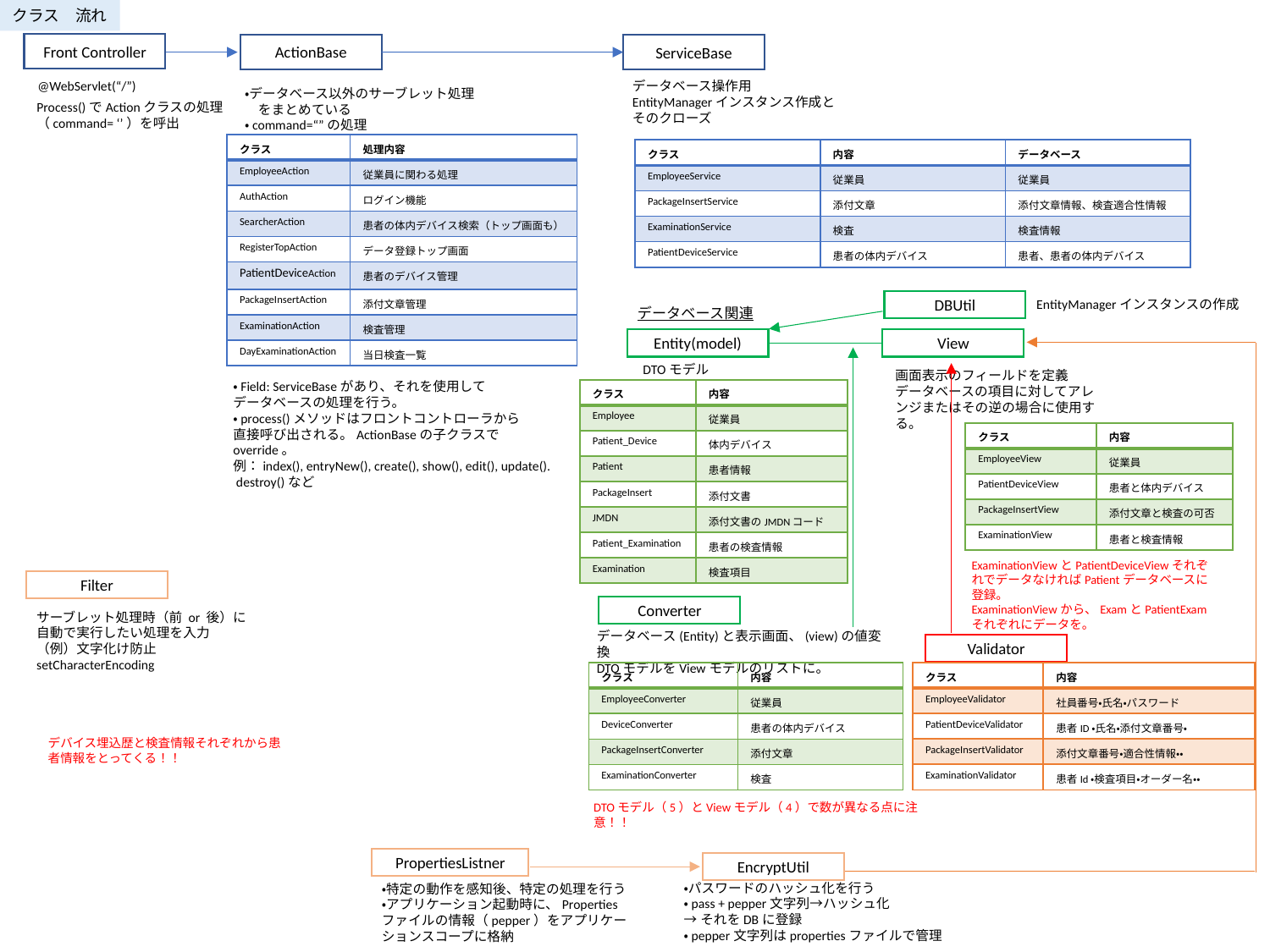

クラス　流れ
Front Controller
ActionBase
ServiceBase
@WebServlet(“/”)
データベース操作用
EntityManagerインスタンス作成と
そのクローズ
・データベース以外のサーブレット処理
　をまとめている
・command=“”の処理
Process()でActionクラスの処理（command= ‘’）を呼出
| クラス | 処理内容 |
| --- | --- |
| EmployeeAction | 従業員に関わる処理 |
| AuthAction | ログイン機能 |
| SearcherAction | 患者の体内デバイス検索（トップ画面も） |
| RegisterTopAction | データ登録トップ画面 |
| PatientDeviceAction | 患者のデバイス管理 |
| PackageInsertAction | 添付文章管理 |
| ExaminationAction | 検査管理 |
| DayExaminationAction | 当日検査一覧 |
| クラス | 内容 | データベース |
| --- | --- | --- |
| EmployeeService | 従業員 | 従業員 |
| PackageInsertService | 添付文章 | 添付文章情報、検査適合性情報 |
| ExaminationService | 検査 | 検査情報 |
| PatientDeviceService | 患者の体内デバイス | 患者、患者の体内デバイス |
EntityManagerインスタンスの作成
DBUtil
データベース関連
Entity(model)
View
DTOモデル
画面表示のフィールドを定義
データベースの項目に対してアレンジまたはその逆の場合に使用する。
・Field: ServiceBaseがあり、それを使用して
データベースの処理を行う。
・process()メソッドはフロントコントローラから
直接呼び出される。ActionBaseの子クラスでoverride。
例：index(), entryNew(), create(), show(), edit(), update().
 destroy()など
| クラス | 内容 |
| --- | --- |
| Employee | 従業員 |
| Patient\_Device | 体内デバイス |
| Patient | 患者情報 |
| PackageInsert | 添付文書 |
| JMDN | 添付文書のJMDNコード |
| Patient\_Examination | 患者の検査情報 |
| Examination | 検査項目 |
| クラス | 内容 |
| --- | --- |
| EmployeeView | 従業員 |
| PatientDeviceView | 患者と体内デバイス |
| PackageInsertView | 添付文章と検査の可否 |
| ExaminationView | 患者と検査情報 |
ExaminationViewとPatientDeviceViewそれぞれでデータなければPatientデータベースに登録。
ExaminationViewから、ExamとPatientExamそれぞれにデータを。
Filter
Converter
サーブレット処理時（前 or 後）に自動で実行したい処理を入力
（例）文字化け防止 setCharacterEncoding
データベース(Entity)と表示画面、(view)の値変換
DTOモデルをViewモデルのリストに。
Validator
| クラス | 内容 |
| --- | --- |
| EmployeeValidator | 社員番号・氏名・パスワード |
| PatientDeviceValidator | 患者ID・氏名・添付文章番号・ |
| PackageInsertValidator | 添付文章番号・適合性情報・・ |
| ExaminationValidator | 患者Id・検査項目・オーダー名・・ |
| クラス | 内容 |
| --- | --- |
| EmployeeConverter | 従業員 |
| DeviceConverter | 患者の体内デバイス |
| PackageInsertConverter | 添付文章 |
| ExaminationConverter | 検査 |
デバイス埋込歴と検査情報それぞれから患者情報をとってくる！！
DTOモデル（5）とViewモデル（4）で数が異なる点に注意！！
PropertiesListner
EncryptUtil
・パスワードのハッシュ化を行う
・pass + pepper文字列→ハッシュ化
→それをDBに登録
・pepper文字列はpropertiesファイルで管理
・特定の動作を感知後、特定の処理を行う
・アプリケーション起動時に、Propertiesファイルの情報（pepper）をアプリケーションスコープに格納